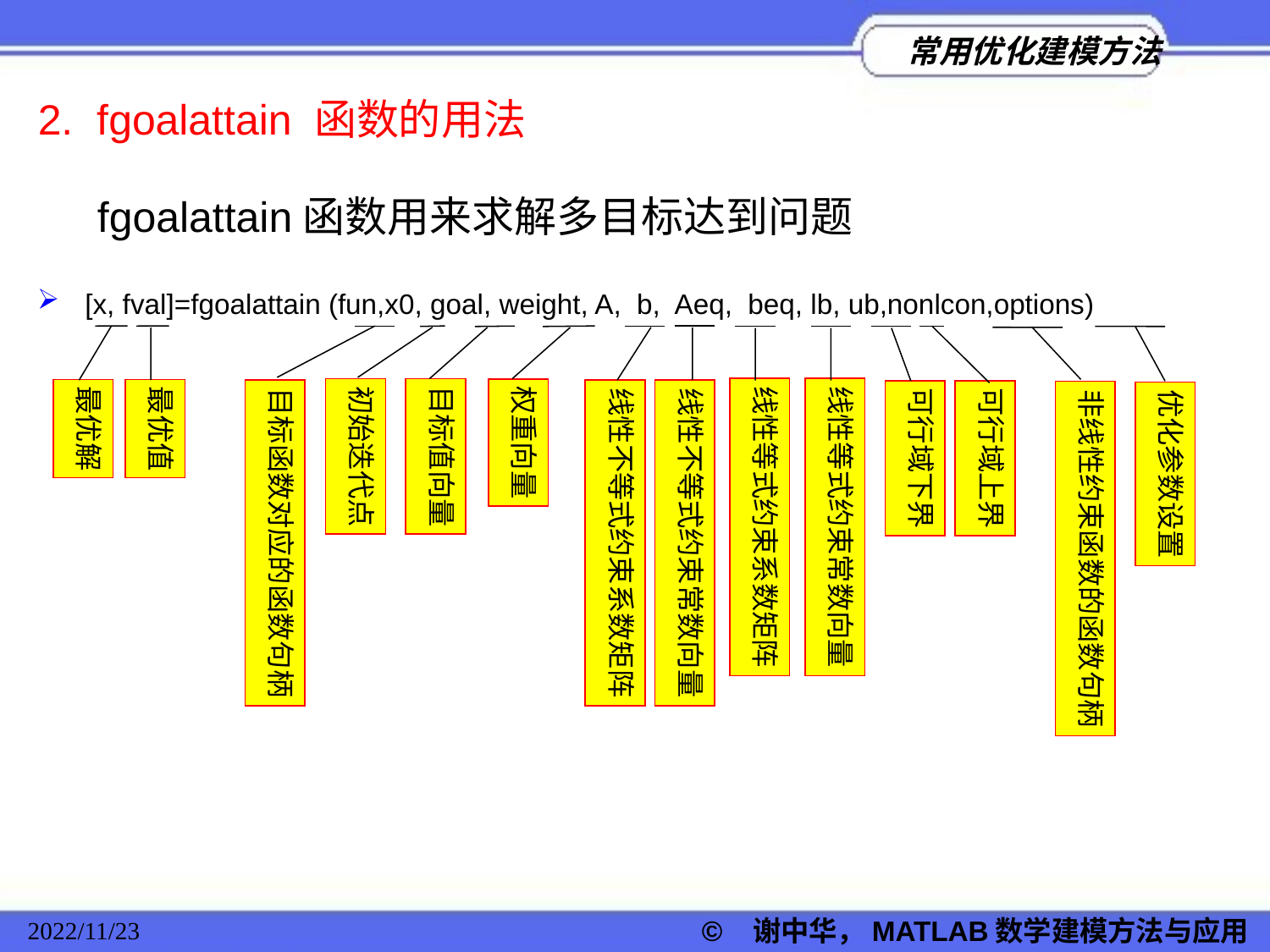

2.  fgoalattain 函数的用法
fgoalattain函数用来求解多目标达到问题
[x, fval]=fgoalattain (fun,x0, goal, weight, A,  b,  Aeq,  beq, lb, ub,nonlcon,options)

最优值

权重向量

初始迭代点

线性不等式约束常数向量

可行域上界

目标函数对应的函数句柄

最优解

目标值向量

优化参数设置

可行域下界

线性等式约束系数矩阵

线性等式约束常数向量

线性不等式约束系数矩阵

非线性约束函数的函数句柄
2022/11/23
©   谢中华，MATLAB数学建模方法与应用